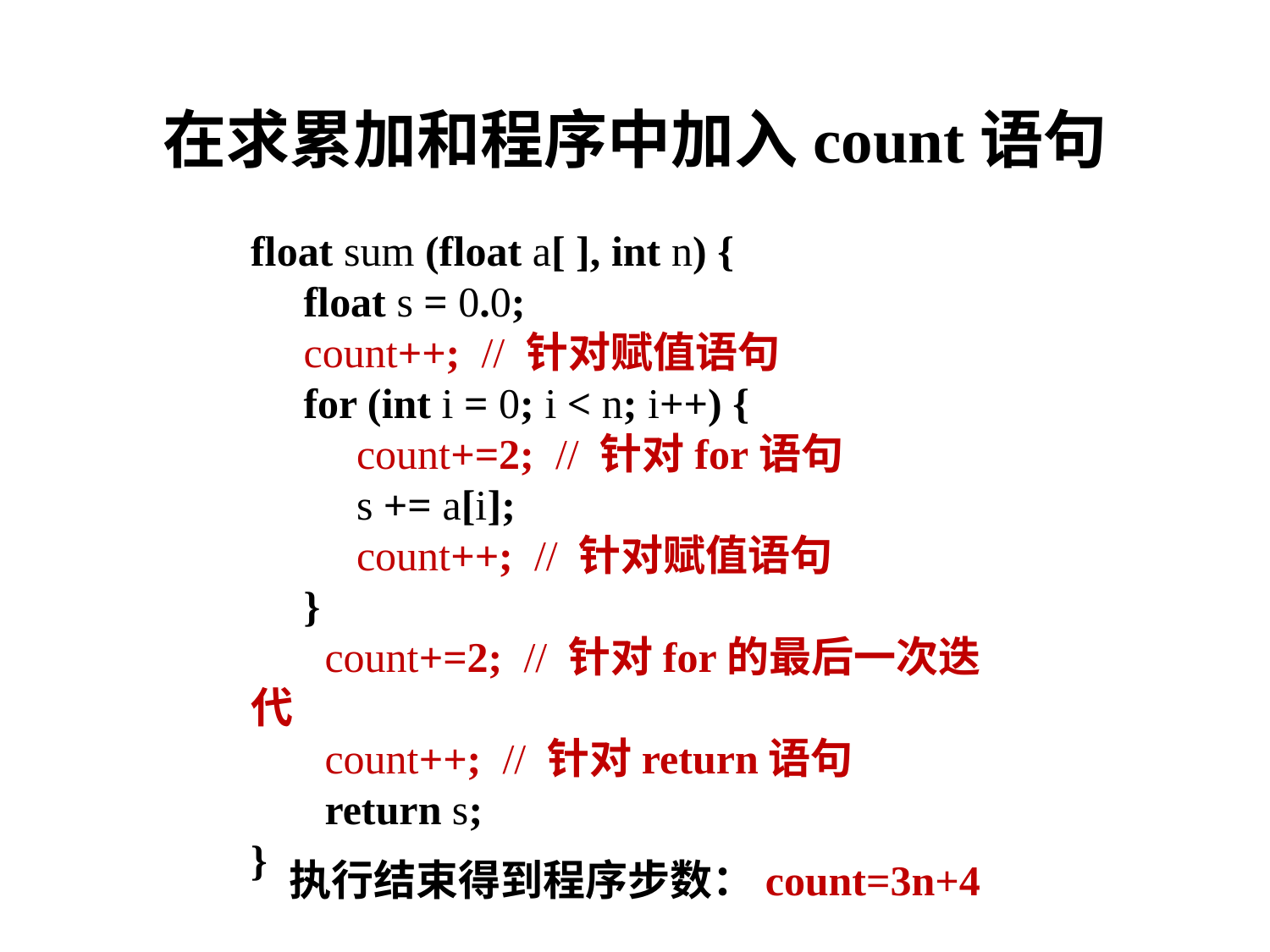

# 在求累加和程序中加入count语句
float sum (float a[ ], int n) {
     float s = 0.0;
     count++;  // 针对赋值语句
     for (int i = 0; i < n; i++) {
          count+=2;  // 针对for语句
          s += a[i];
          count++;  // 针对赋值语句
     }
       count+=2;  // 针对for的最后一次迭代
       count++;  // 针对return语句
       return s;
}
执行结束得到程序步数：count=3n+4